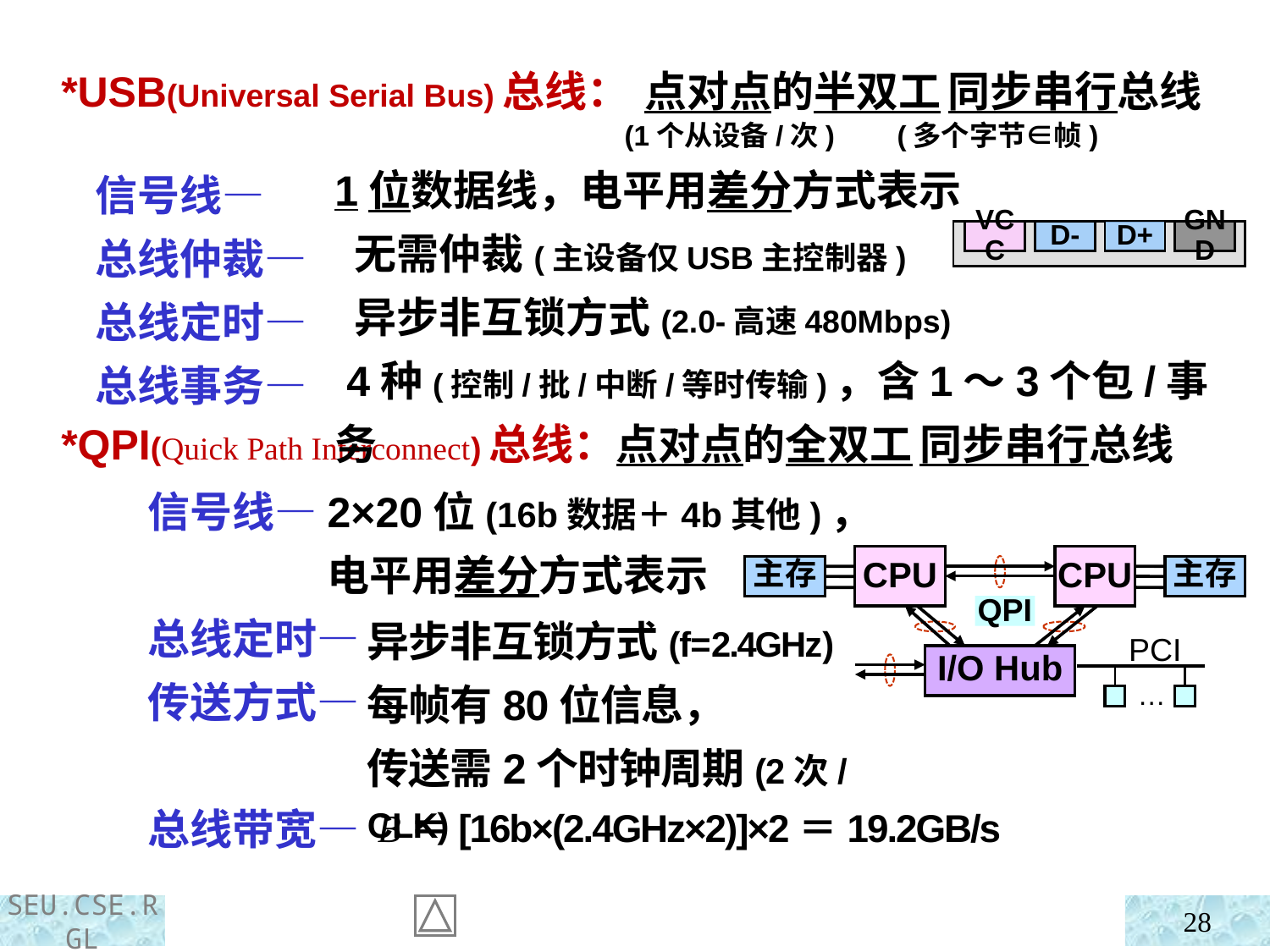

*USB(Universal Serial Bus)总线：

     信号线—
     总线仲裁—
     总线定时—
     总线事务—
 点对点的半双工 同步串行总线
(1个从设备/次)        (多个字节∈帧)
1位数据线，电平用差分方式表示
 无需仲裁(主设备仅USB主控制器)
 异步非互锁方式(2.0-高速480Mbps)
 4种(控制/批/中断/等时传输)，含1～3个包/事务
D+

D-
VCC
GND
  *QPI(Quick Path Interconnect)总线：点对点的全双工 同步串行总线
信号线—

总线定时—
传送方式—

总线带宽—
2×20位(16b数据＋4b其他)，
电平用差分方式表示
CPU
CPU

主存
主存
QPI

PCI
I/O Hub

…
异步非互锁方式(f=2.4GHz)
每帧有80位信息，
传送需2个时钟周期(2次/CLK)
B＝[16b×(2.4GHz×2)]×2＝19.2GB/s

28